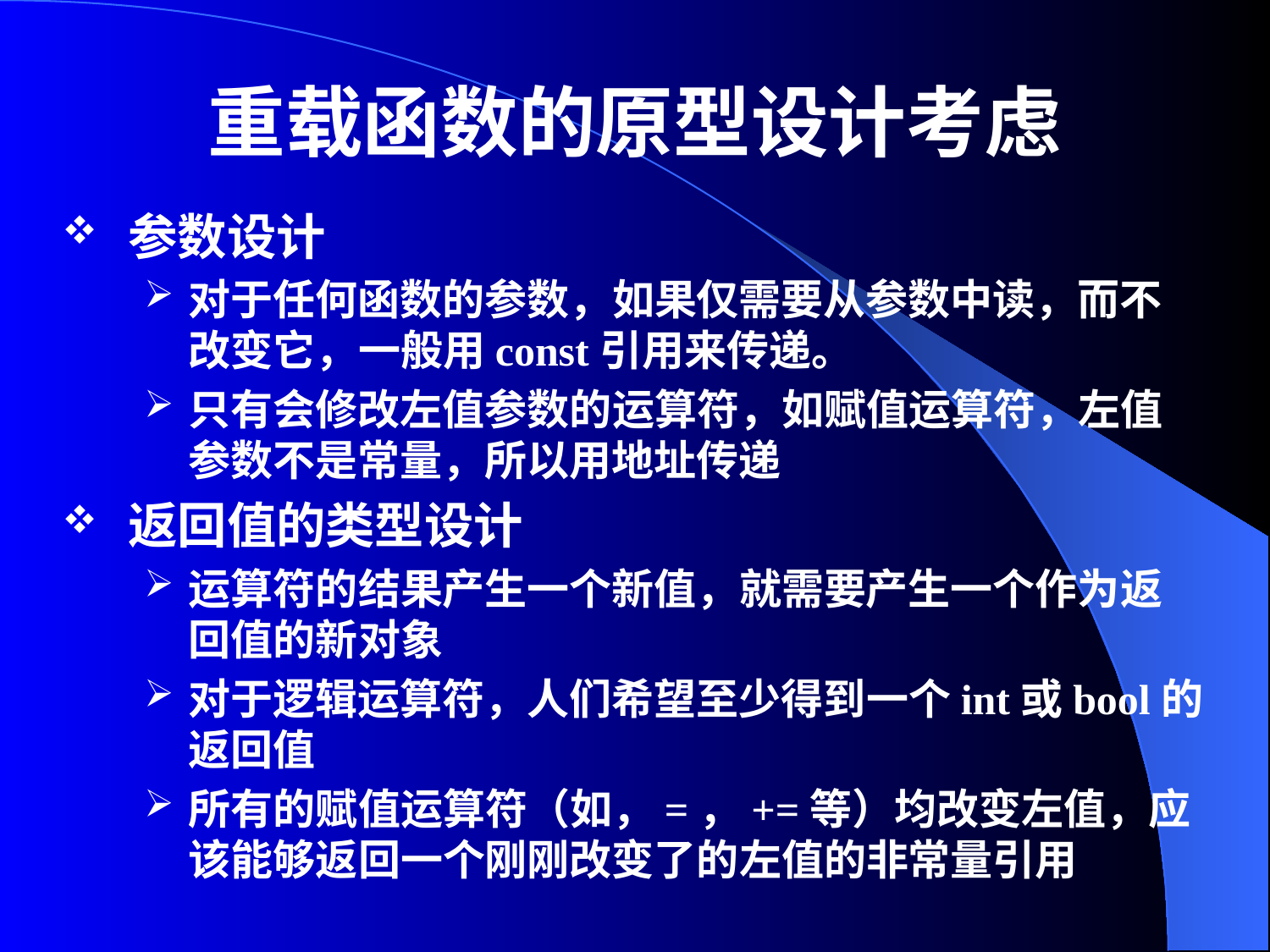

# 重载函数的原型设计考虑
参数设计
对于任何函数的参数，如果仅需要从参数中读，而不改变它，一般用const引用来传递。
只有会修改左值参数的运算符，如赋值运算符，左值参数不是常量，所以用地址传递
返回值的类型设计
运算符的结果产生一个新值，就需要产生一个作为返回值的新对象
对于逻辑运算符，人们希望至少得到一个int或bool的返回值
所有的赋值运算符（如，=，+=等）均改变左值，应该能够返回一个刚刚改变了的左值的非常量引用